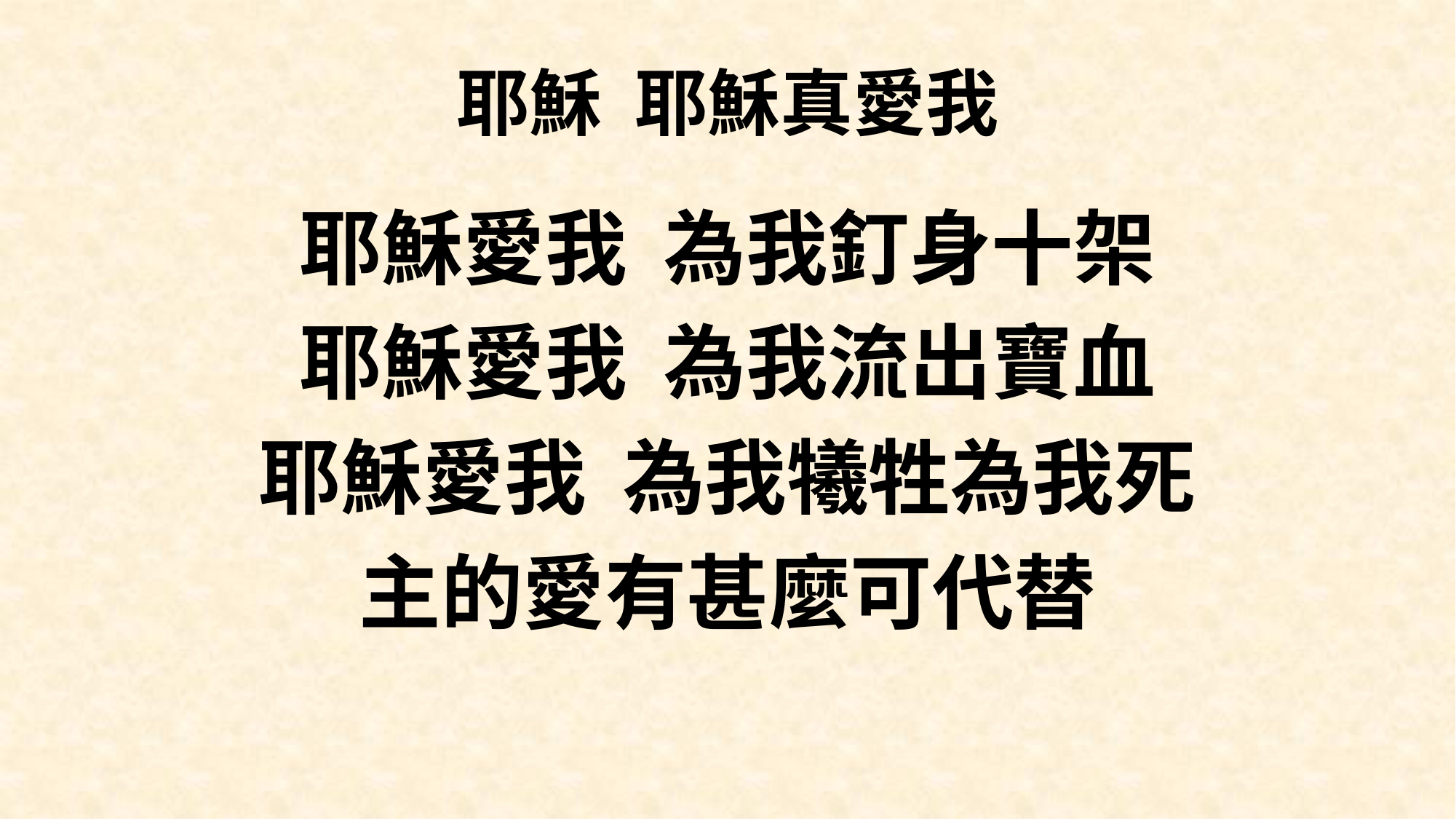

# 耶穌  耶穌真愛我
耶穌愛我  為我釘身十架
耶穌愛我  為我流出寶血
耶穌愛我  為我犧牲為我死
主的愛有甚麼可代替